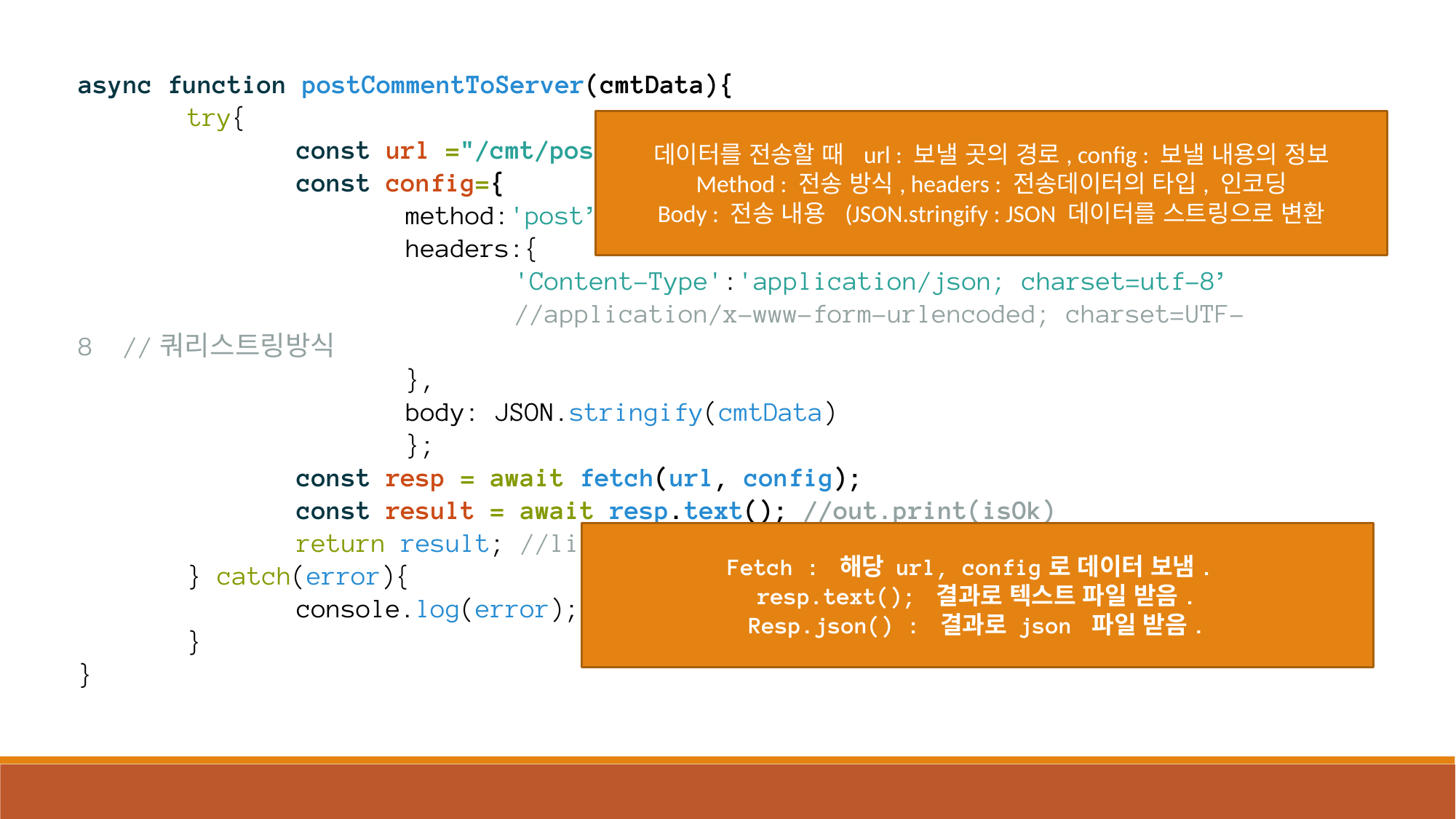

async function postCommentToServer(cmtData){
	try{
		const url ="/cmt/post";
		const config={
			method:'post’,
			headers:{
				'Content-Type':'application/json; charset=utf-8’
				//application/x-www-form-urlencoded; charset=UTF-8  //쿼리스트링방식
			},
			body: JSON.stringify(cmtData)
			};
		const resp = await fetch(url, config);
		const result = await resp.text(); //out.print(isOk)
		return result; //line 36
	} catch(error){
		console.log(error);
	}
}
데이터를 전송할 때  url : 보낼 곳의 경로, config : 보낼 내용의 정보
Method : 전송 방식, headers : 전송데이터의 타입, 인코딩
Body : 전송 내용  (JSON.stringify : JSON 데이터를 스트링으로 변환
Fetch : 해당 url, config로 데이터 보냄.
resp.text(); 결과로 텍스트 파일 받음.
Resp.json() : 결과로 json 파일 받음.